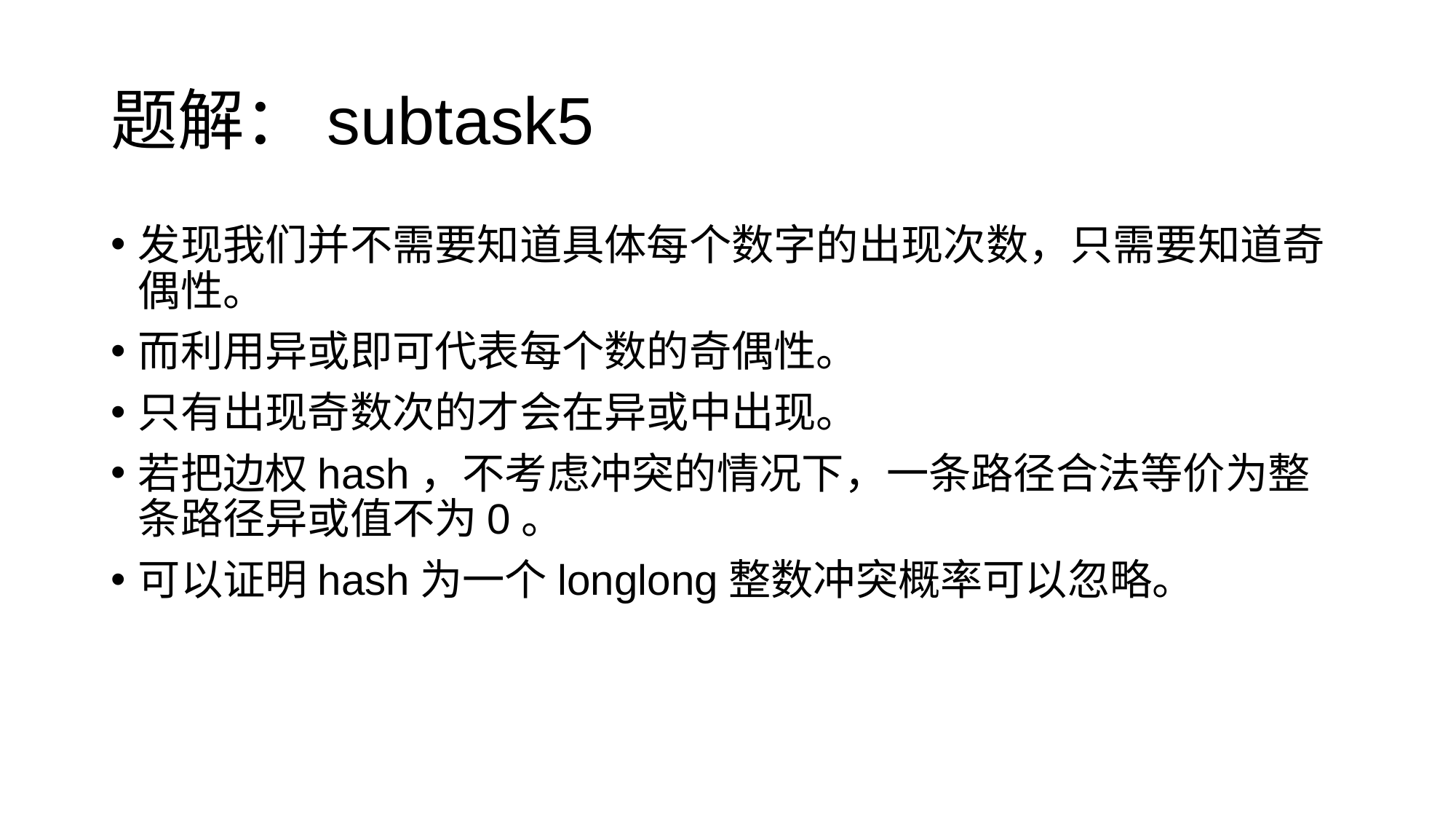

# 题解：subtask5
发现我们并不需要知道具体每个数字的出现次数，只需要知道奇偶性。
而利用异或即可代表每个数的奇偶性。
只有出现奇数次的才会在异或中出现。
若把边权hash，不考虑冲突的情况下，一条路径合法等价为整条路径异或值不为0。
可以证明hash为一个longlong整数冲突概率可以忽略。